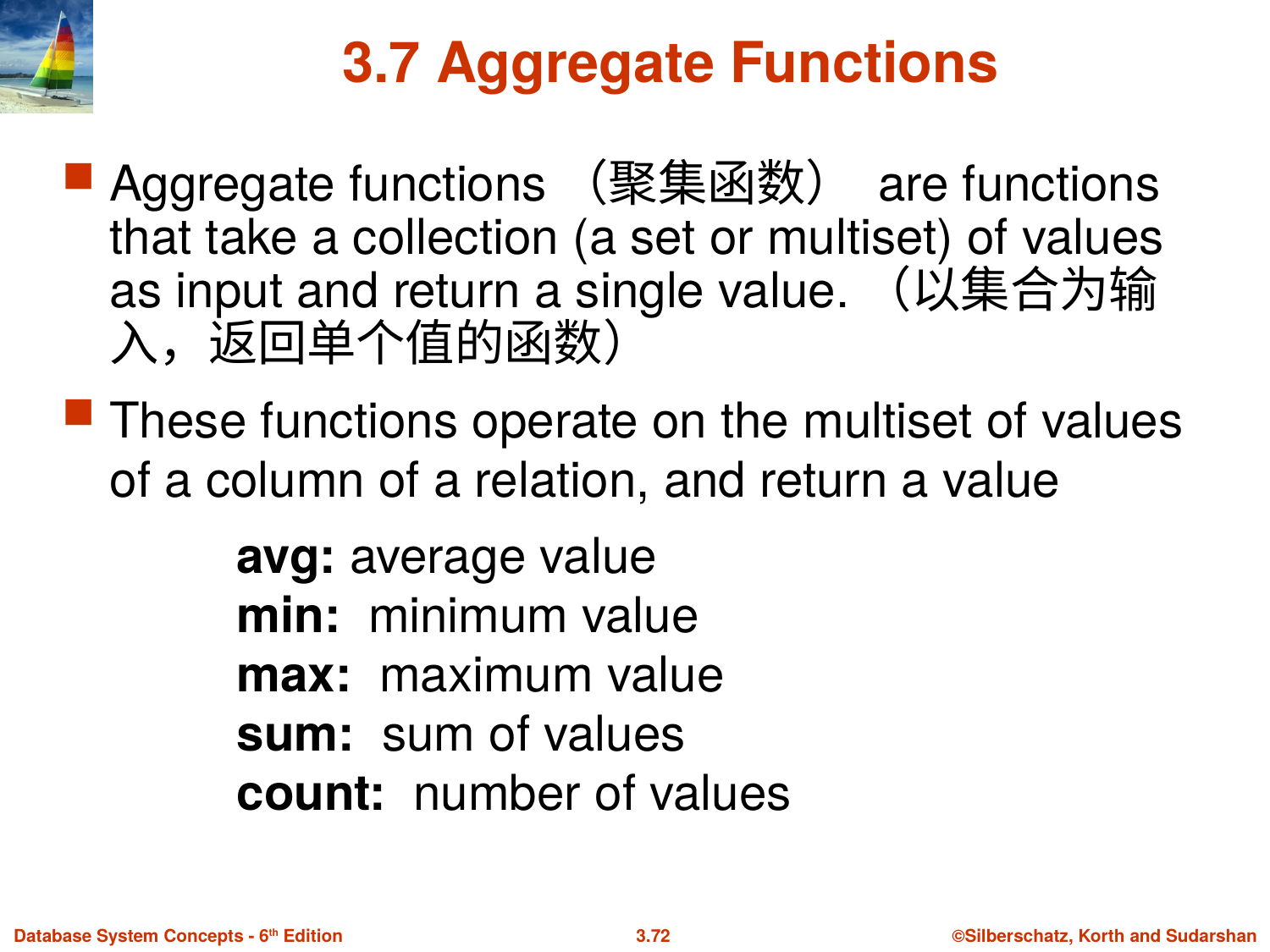

# 3.7 Aggregate Functions
Aggregate functions（聚集函数） are functions that take a collection (a set or multiset) of values as input and return a single value.（以集合为输入，返回单个值的函数）
These functions operate on the multiset of values of a column of a relation, and return a value
		avg: average value
	min:  minimum value
	max:  maximum value
	sum:  sum of values
	count:  number of values